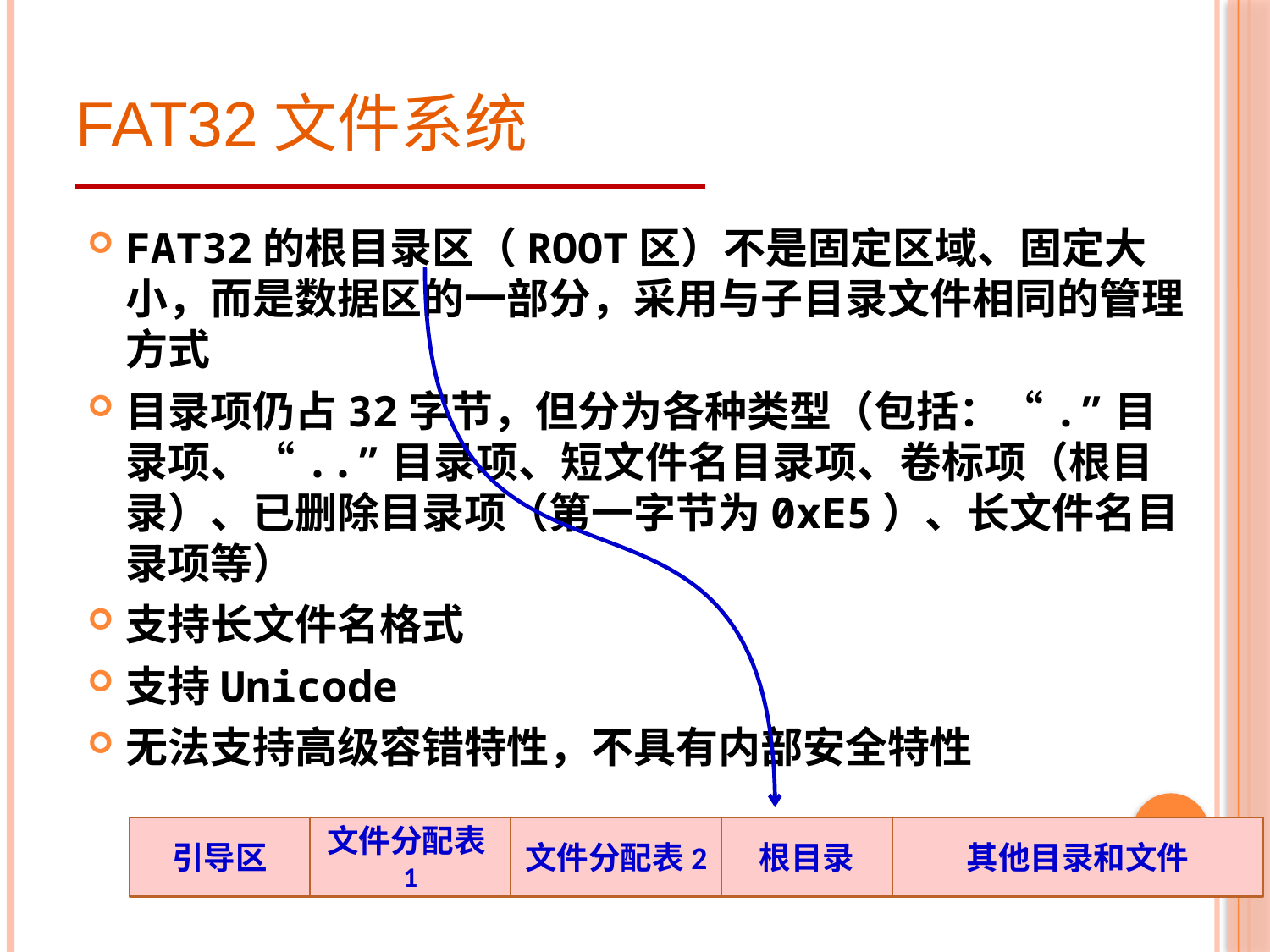

# FAT32文件系统
FAT32的根目录区（ROOT区）不是固定区域、固定大小，而是数据区的一部分，采用与子目录文件相同的管理方式
目录项仍占32字节，但分为各种类型（包括：“.”目录项、“..”目录项、短文件名目录项、卷标项（根目录）、已删除目录项（第一字节为0xE5）、长文件名目录项等）
支持长文件名格式
支持Unicode
无法支持高级容错特性，不具有内部安全特性
引导区
文件分配表1
文件分配表2
根目录
其他目录和文件